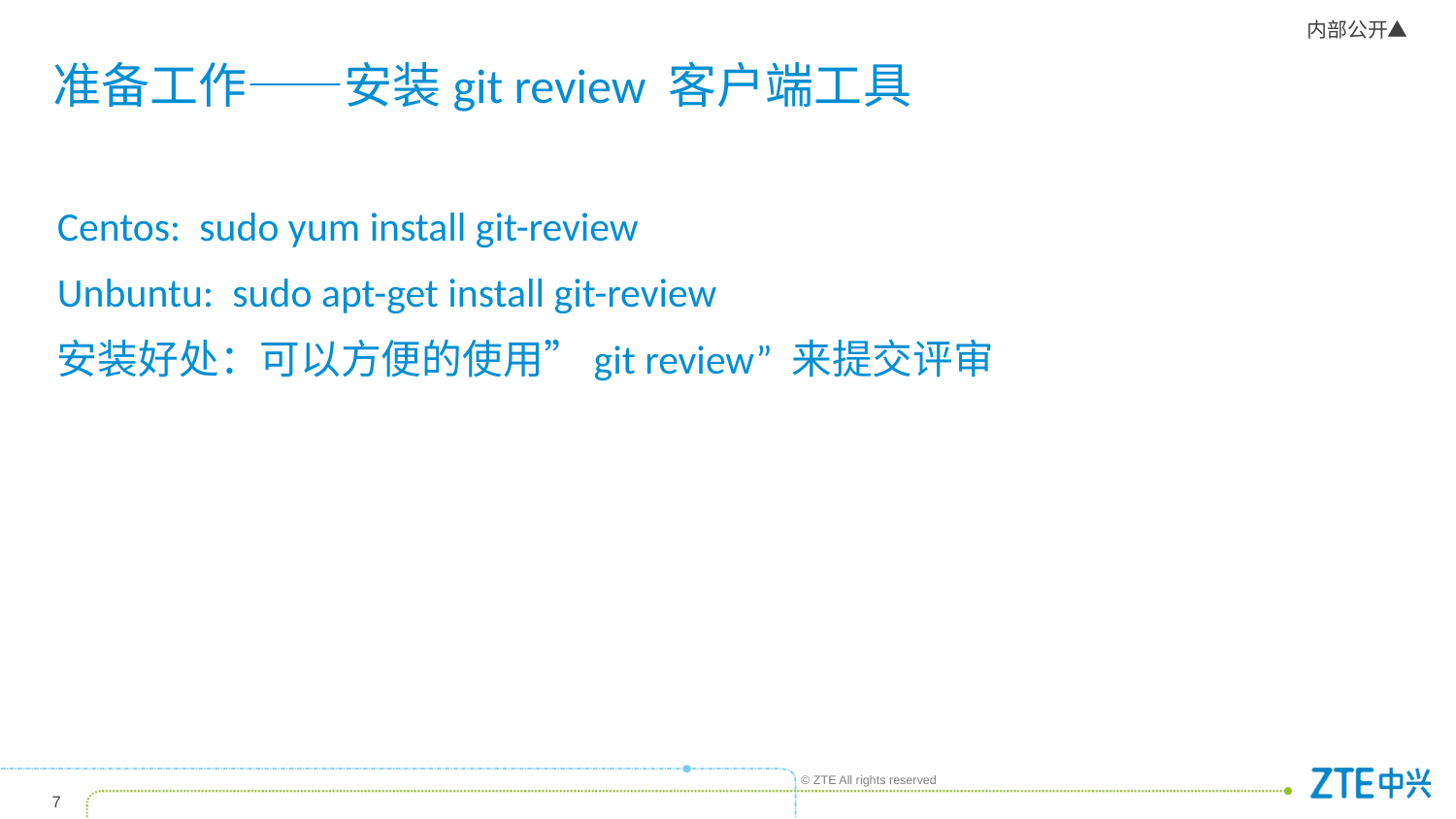

# 准备工作——安装git review 客户端工具
Centos:  sudo yum install git-review
Unbuntu:  sudo apt-get install git-review
安装好处：可以方便的使用”git review” 来提交评审